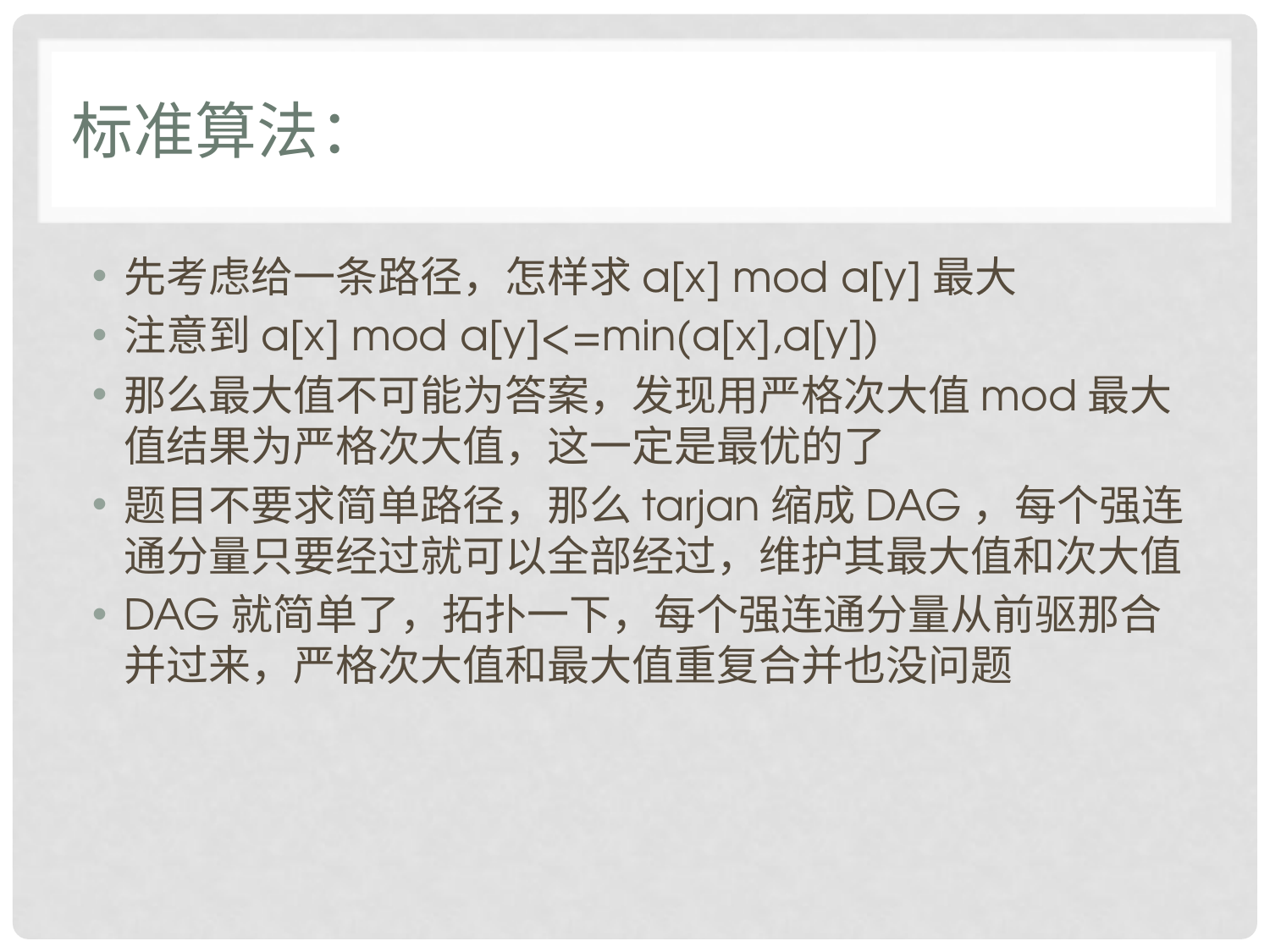

# 标准算法：
先考虑给一条路径，怎样求a[x] mod a[y]最大
注意到a[x] mod a[y]<=min(a[x],a[y])
那么最大值不可能为答案，发现用严格次大值mod最大值结果为严格次大值，这一定是最优的了
题目不要求简单路径，那么tarjan缩成DAG，每个强连通分量只要经过就可以全部经过，维护其最大值和次大值
DAG就简单了，拓扑一下，每个强连通分量从前驱那合并过来，严格次大值和最大值重复合并也没问题